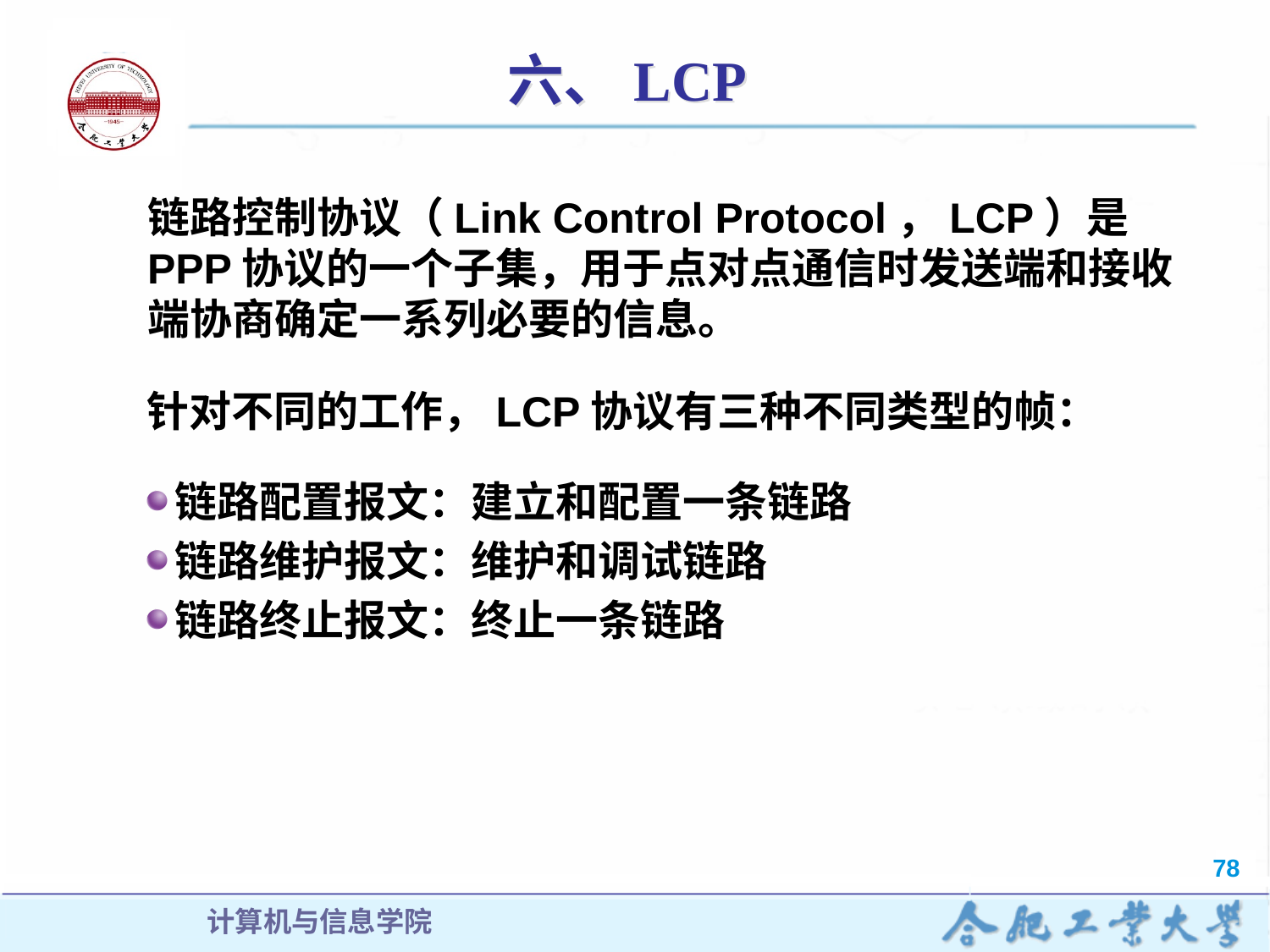

# 六、LCP
链路控制协议（Link Control Protocol，LCP）是PPP协议的一个子集，用于点对点通信时发送端和接收端协商确定一系列必要的信息。
针对不同的工作，LCP协议有三种不同类型的帧：
链路配置报文：建立和配置一条链路
链路维护报文：维护和调试链路
链路终止报文：终止一条链路